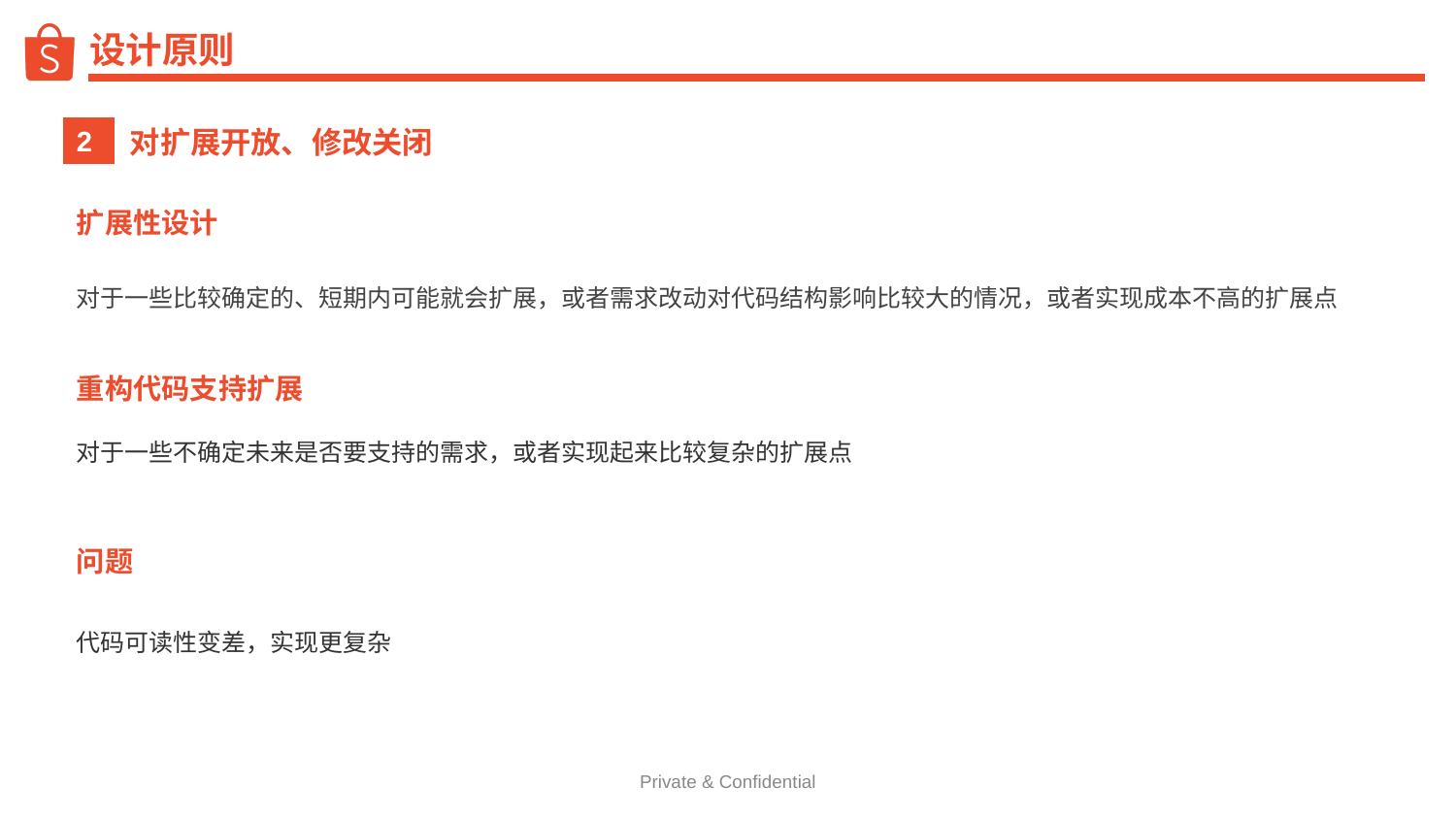

# 设计原则
对扩展开放、修改关闭
2
扩展性设计
对于一些比较确定的、短期内可能就会扩展，或者需求改动对代码结构影响比较大的情况，或者实现成本不高的扩展点
重构代码支持扩展
对于一些不确定未来是否要支持的需求，或者实现起来比较复杂的扩展点
问题
代码可读性变差，实现更复杂